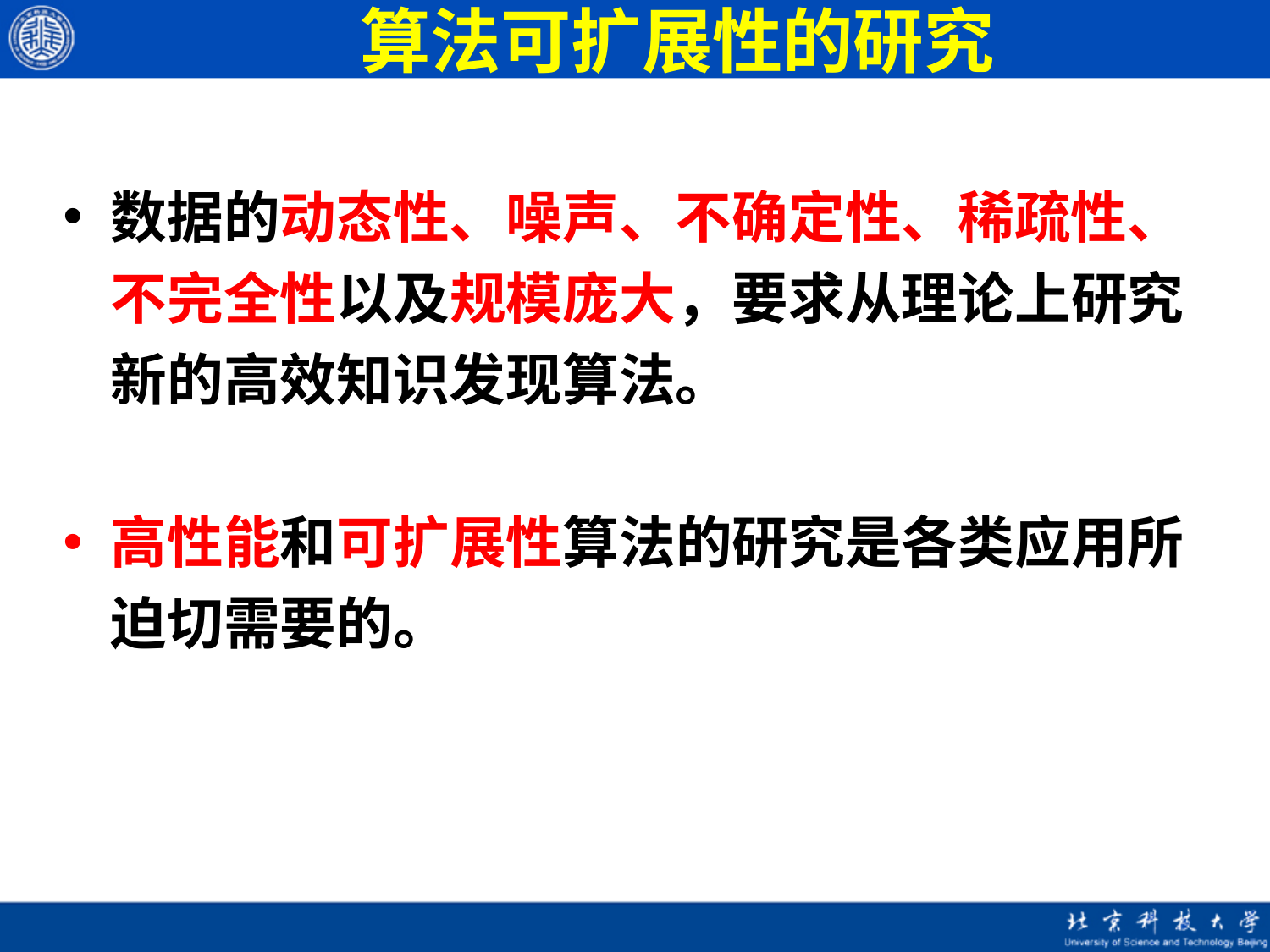

# 算法可扩展性的研究
数据的动态性、噪声、不确定性、稀疏性、不完全性以及规模庞大，要求从理论上研究新的高效知识发现算法。

高性能和可扩展性算法的研究是各类应用所迫切需要的。